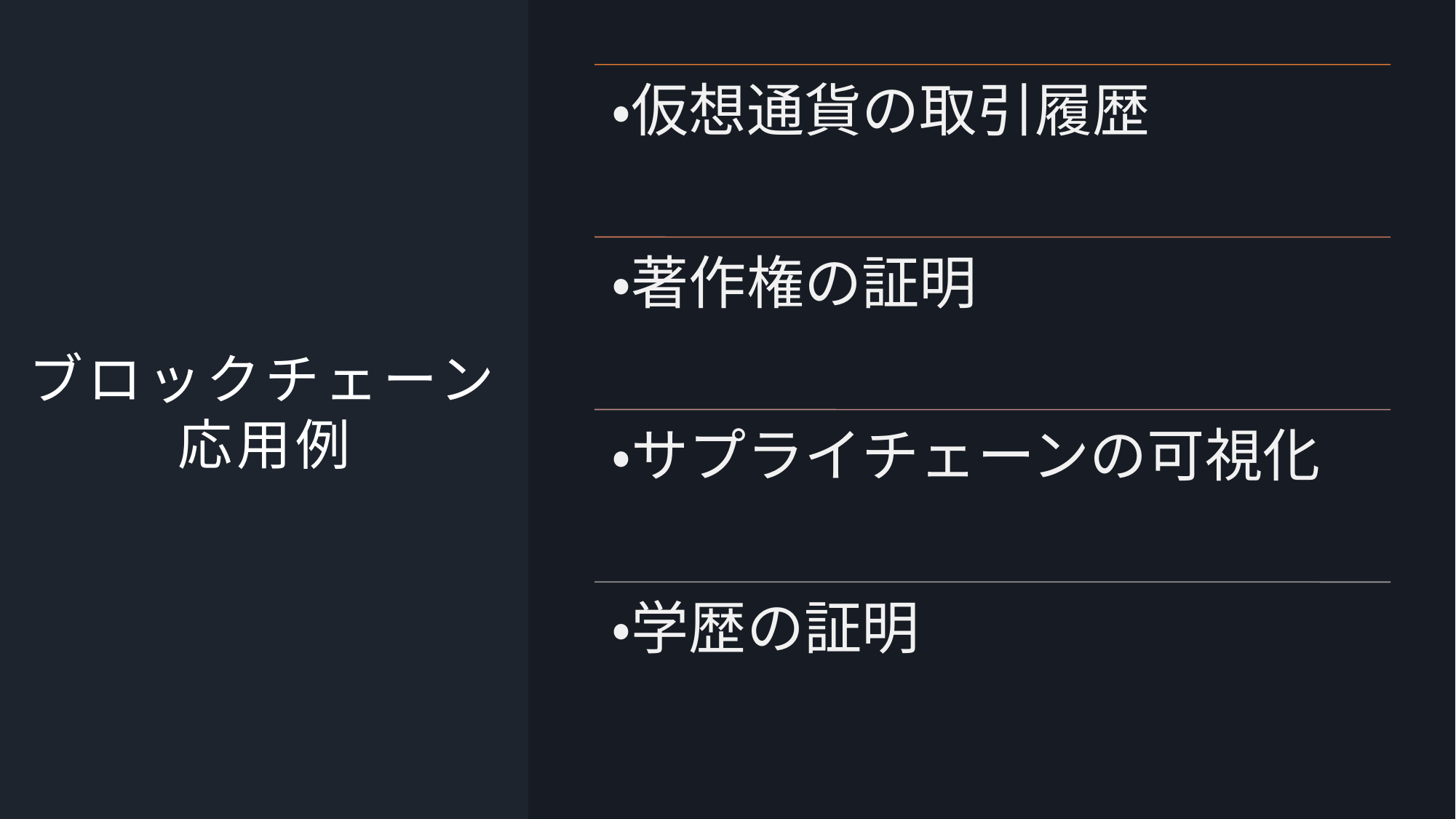

・仮想通貨の取引履歴
・著作権の証明
・サプライチェーンの可視化
・学歴の証明
# ブロックチェーン応用例